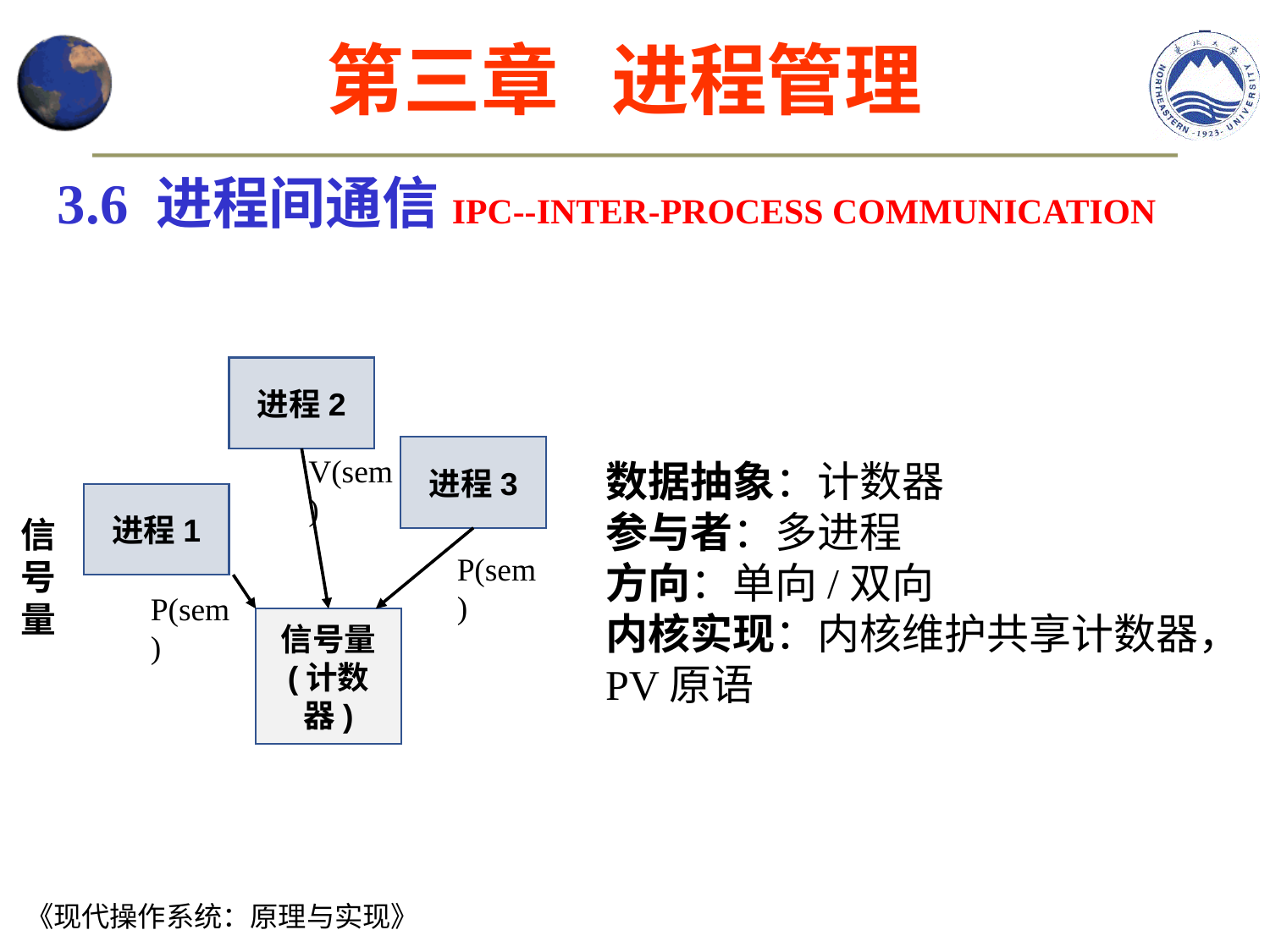

第三章   进程管理
3.6 进程间通信IPC--INTER-PROCESS COMMUNICATION
进程2
进程3
V(sem)
进程1
P(sem)
P(sem)
信号量
(计数器)
数据抽象：计数器
参与者：多进程
方向：单向/双向
内核实现：内核维护共享计数器，PV原语
信号量
《现代操作系统：原理与实现》